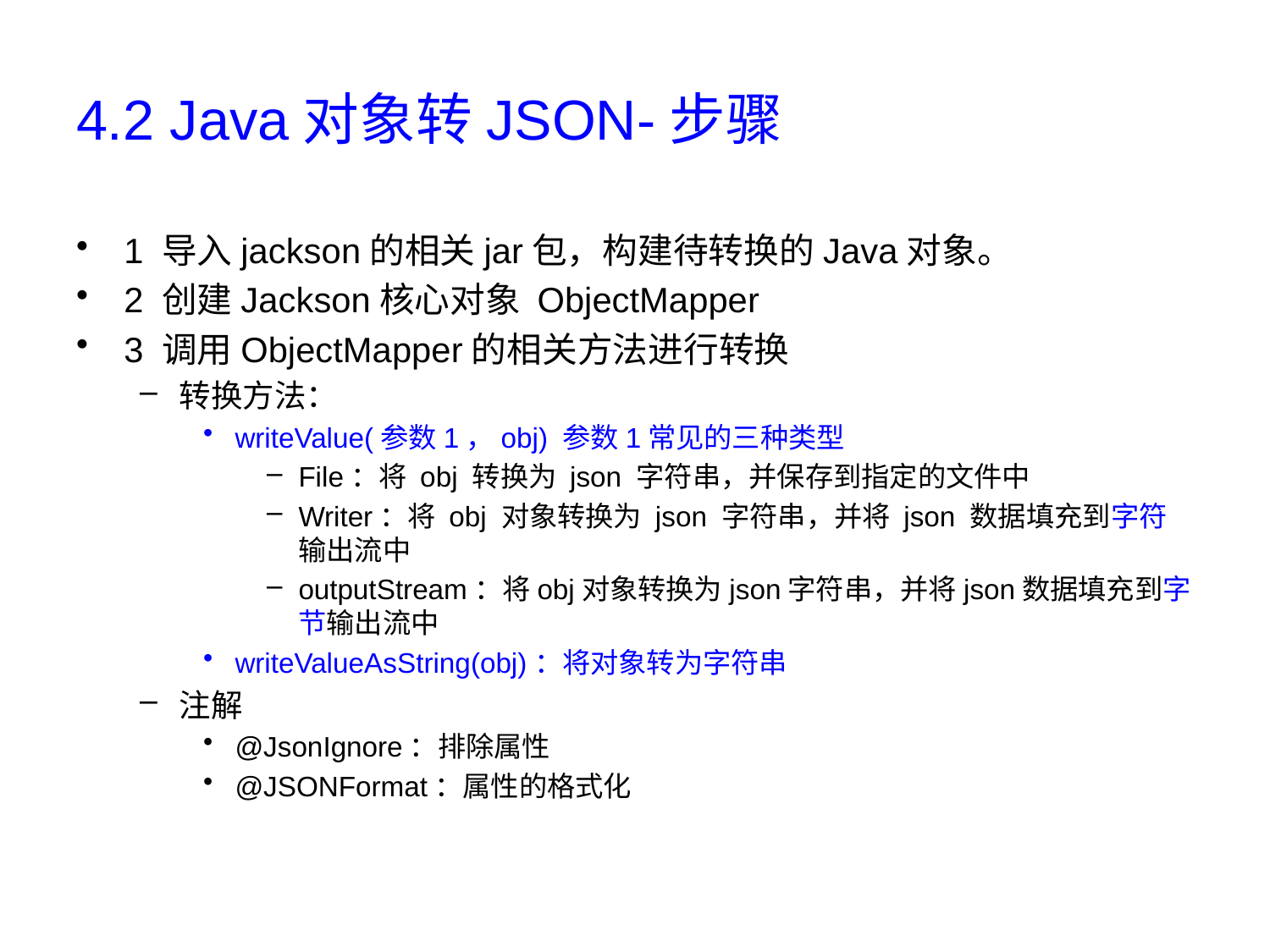

# 4.2 Java对象转JSON-步骤
1 导入jackson的相关jar包，构建待转换的Java对象。
2 创建Jackson核心对象 ObjectMapper
3 调用ObjectMapper的相关方法进行转换
转换方法：
writeValue(参数1，obj) 参数1常见的三种类型
File：将 obj 转换为 json 字符串，并保存到指定的文件中
Writer：将 obj 对象转换为 json 字符串，并将 json 数据填充到字符输出流中
outputStream：将obj对象转换为json字符串，并将json数据填充到字节输出流中
writeValueAsString(obj)：将对象转为字符串
注解
@JsonIgnore：排除属性
@JSONFormat：属性的格式化